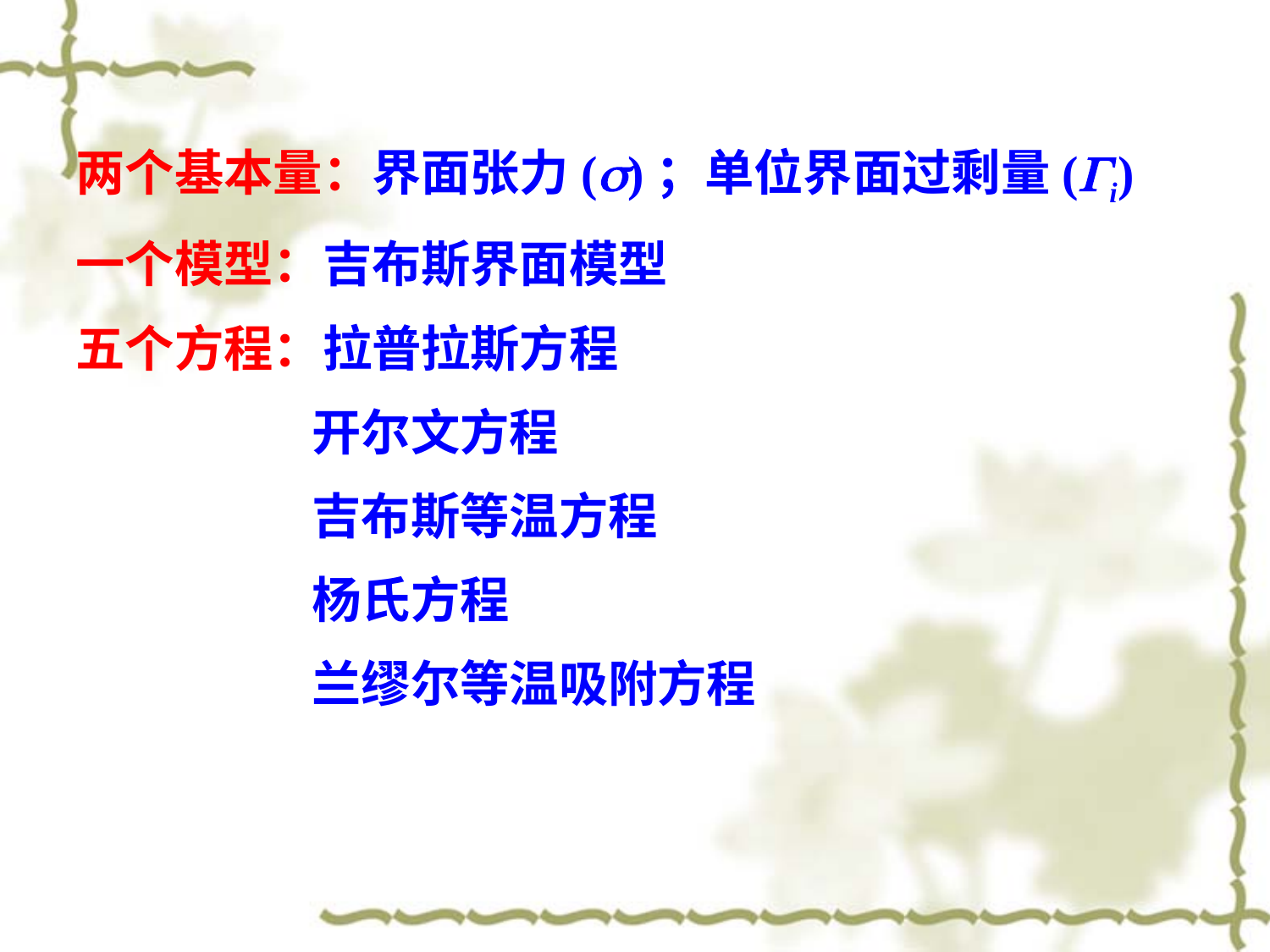

两个基本量：界面张力(σ)；单位界面过剩量(Γi)
一个模型：吉布斯界面模型
五个方程：拉普拉斯方程
                    开尔文方程
                    吉布斯等温方程
                    杨氏方程
                    兰缪尔等温吸附方程